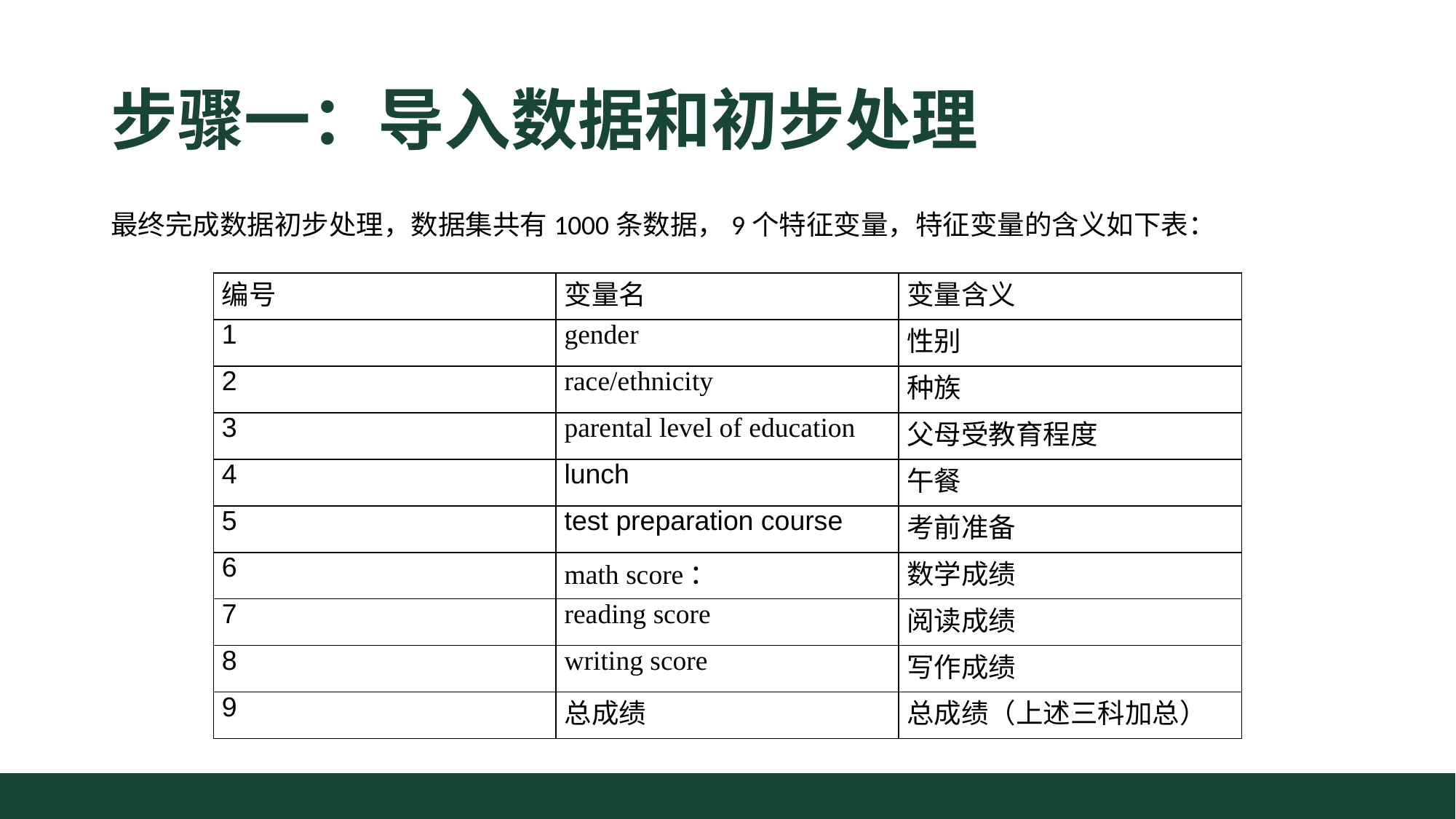

# 步骤一：导入数据和初步处理
最终完成数据初步处理，数据集共有1000条数据，9个特征变量，特征变量的含义如下表：
| 编号 | 变量名 | 变量含义 |
| --- | --- | --- |
| 1 | gender | 性别 |
| 2 | race/ethnicity | 种族 |
| 3 | parental level of education | 父母受教育程度 |
| 4 | lunch | 午餐 |
| 5 | test preparation course | 考前准备 |
| 6 | math score： | 数学成绩 |
| 7 | reading score | 阅读成绩 |
| 8 | writing score | 写作成绩 |
| 9 | 总成绩 | 总成绩（上述三科加总） |